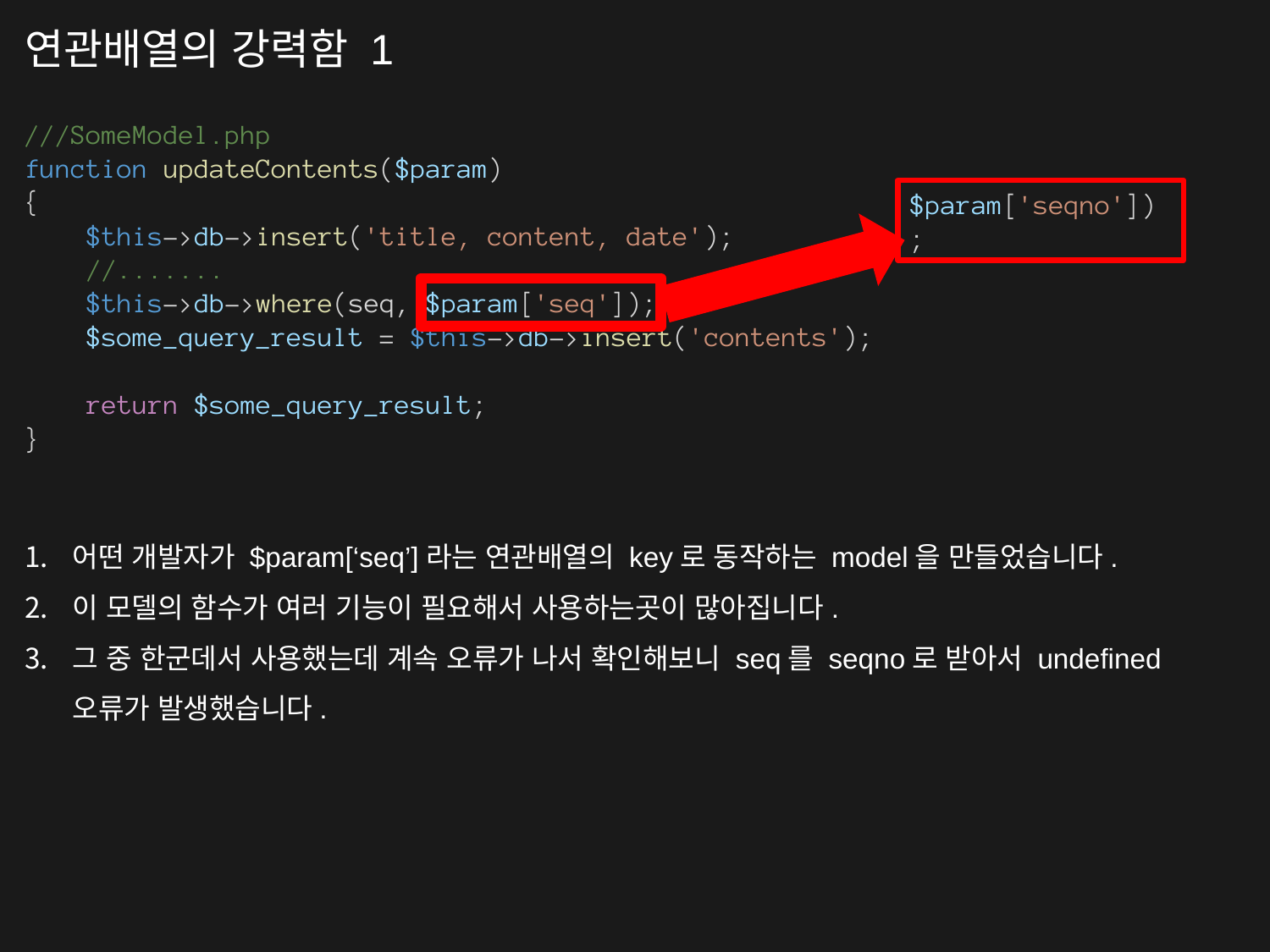

연관배열의 강력함 1
///SomeModel.php
function updateContents($param)
{
    $this->db->insert('title, content, date');
    //.......
    $this->db->where(seq, $param['seq']);
    $some_query_result = $this->db->insert('contents');
    return $some_query_result;
}
$param['seqno']);

어떤 개발자가 $param[‘seq’]라는 연관배열의 key로 동작하는 model을 만들었습니다.
이 모델의 함수가 여러 기능이 필요해서 사용하는곳이 많아집니다.
그 중 한군데서 사용했는데 계속 오류가 나서 확인해보니 seq를 seqno로 받아서 undefined 오류가 발생했습니다.